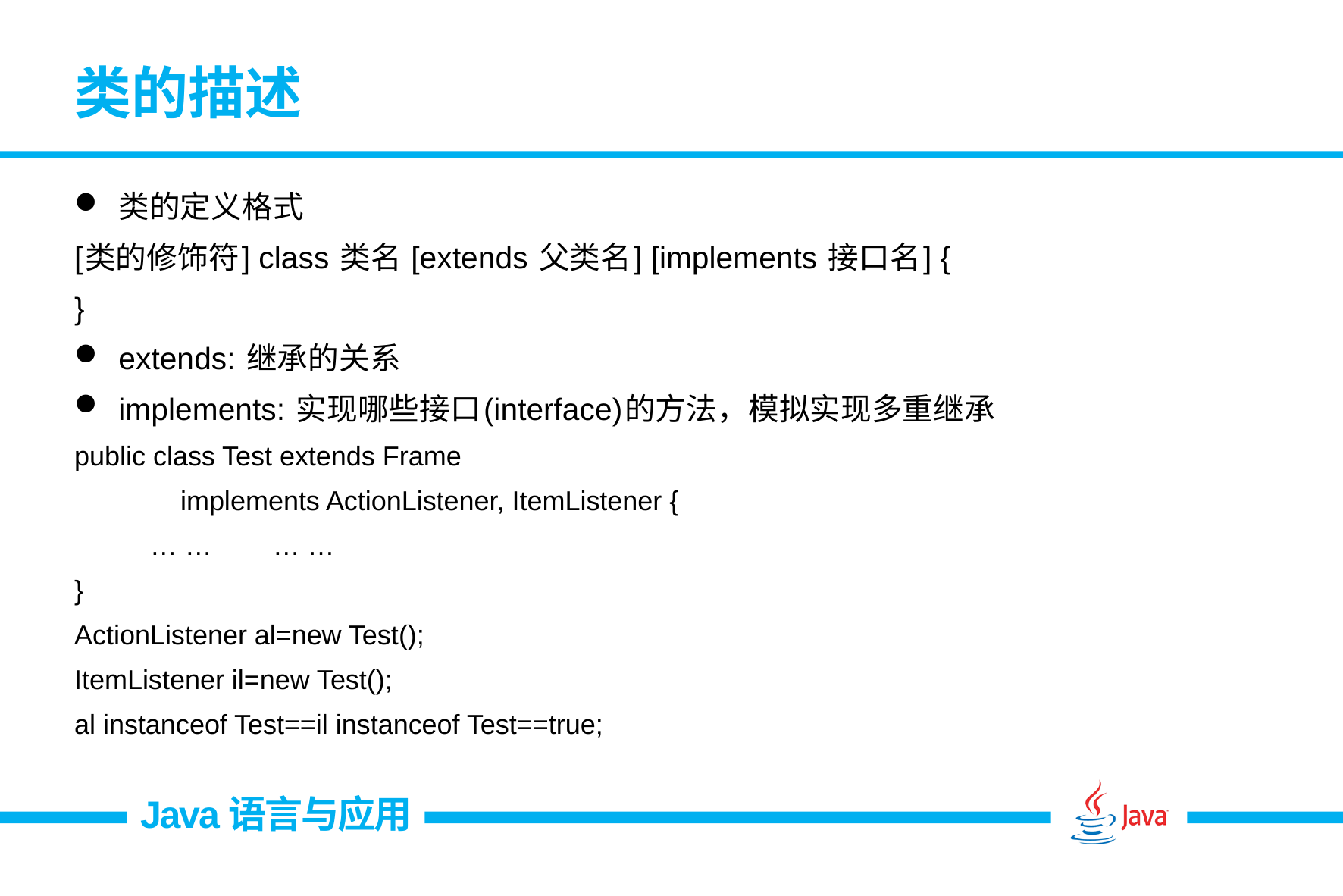

# 类的描述
类的定义格式
[类的修饰符] class 类名 [extends 父类名] [implements 接口名] {
}
extends: 继承的关系
implements: 实现哪些接口(interface)的方法，模拟实现多重继承
public class Test extends Frame
              implements ActionListener, ItemListener {
          … …        … …
}
ActionListener al=new Test();
ItemListener il=new Test();
al instanceof Test==il instanceof Test==true;
23